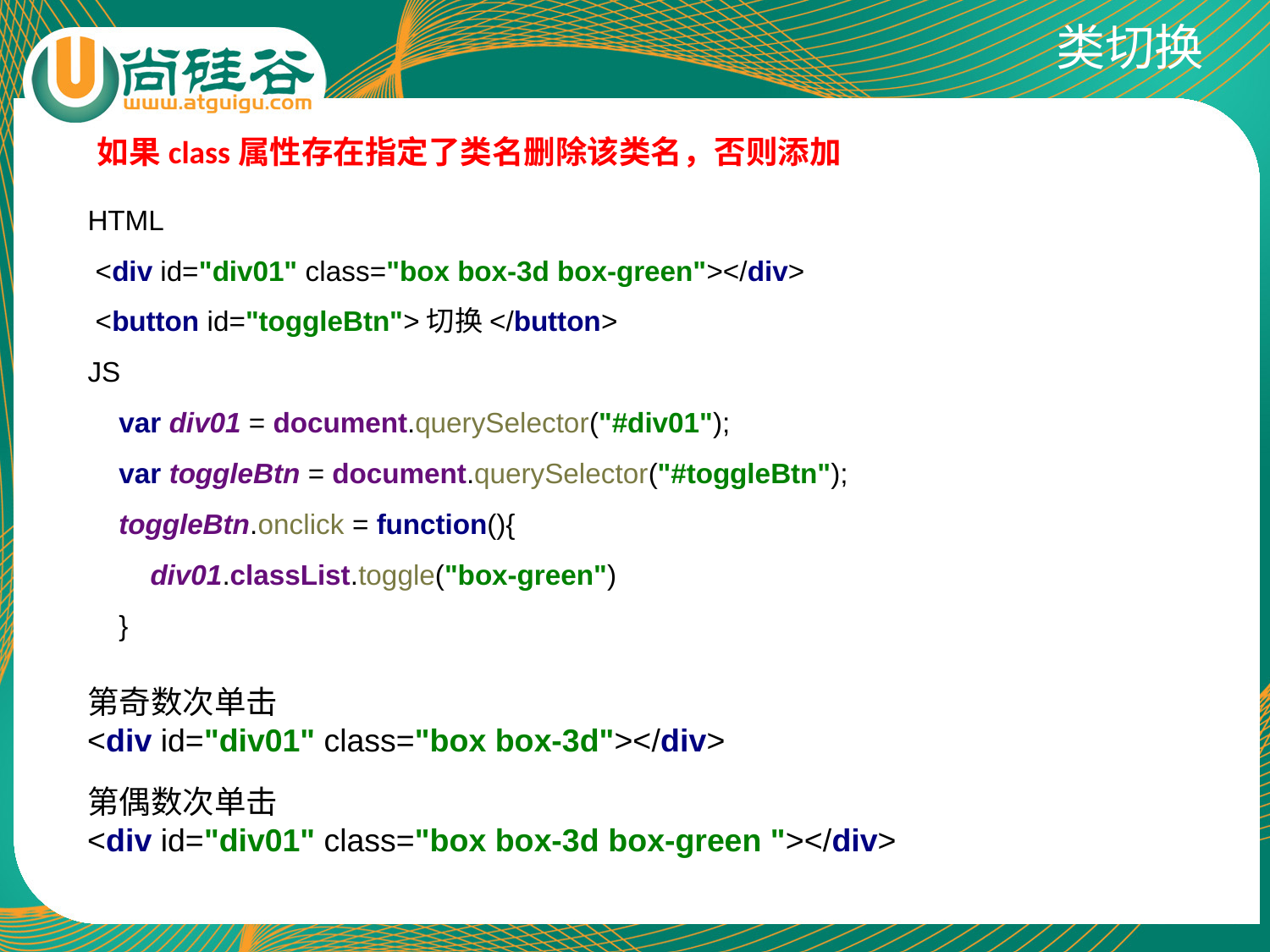

# 类切换
如果class属性存在指定了类名删除该类名，否则添加
HTML
 <div id="div01" class="box box-3d box-green"></div>
 <button id="toggleBtn">切换</button>
JS
    var div01 = document.querySelector("#div01");
    var toggleBtn = document.querySelector("#toggleBtn");
    toggleBtn.onclick = function(){
        div01.classList.toggle("box-green")
    }
第奇数次单击
<div id="div01" class="box box-3d"></div>
第偶数次单击
<div id="div01" class="box box-3d box-green "></div>